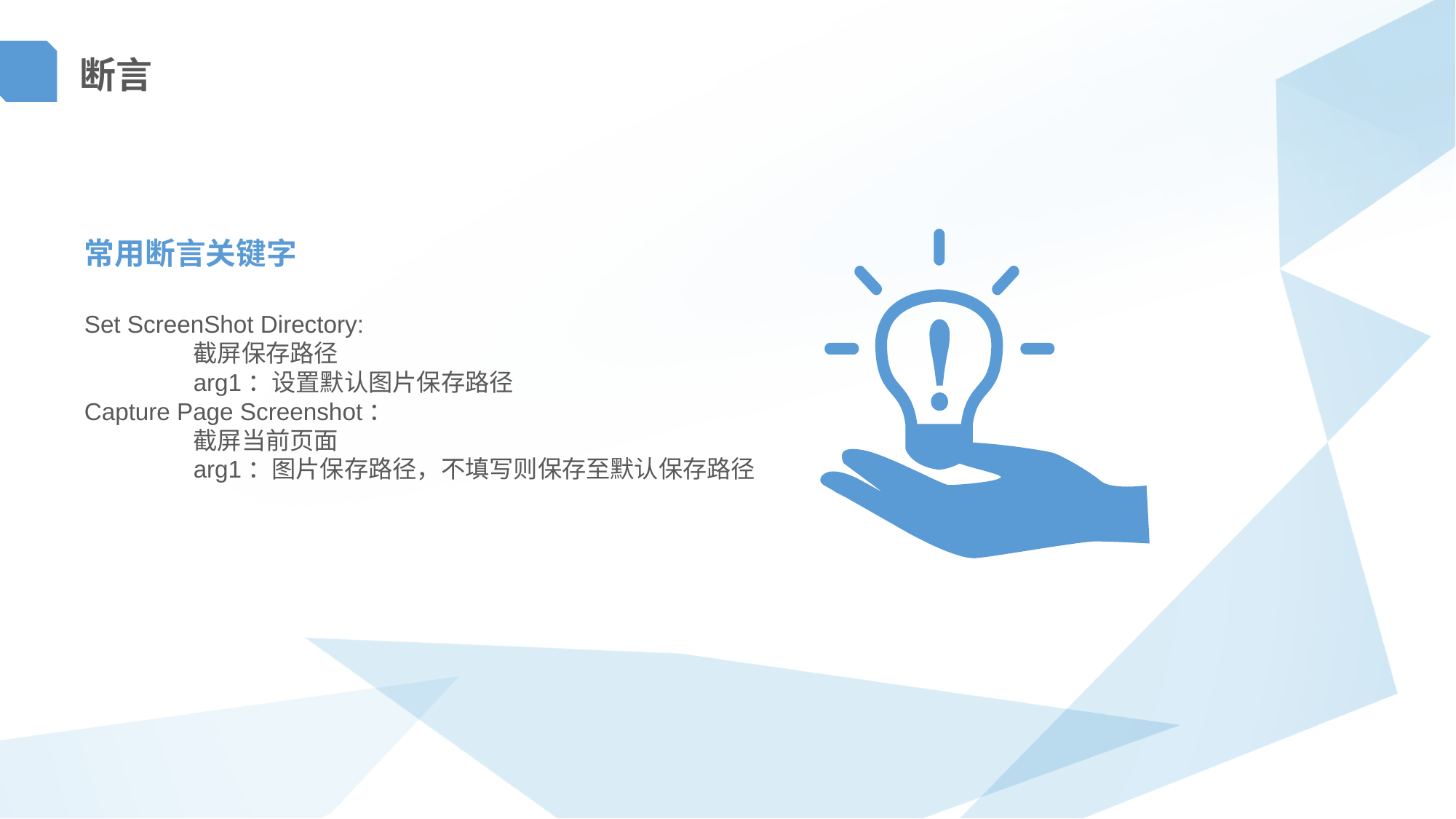

断言
常用断言关键字

Set ScreenShot Directory:
	截屏保存路径
	arg1：设置默认图片保存路径
Capture Page Screenshot：
	截屏当前页面
	arg1：图片保存路径，不填写则保存至默认保存路径